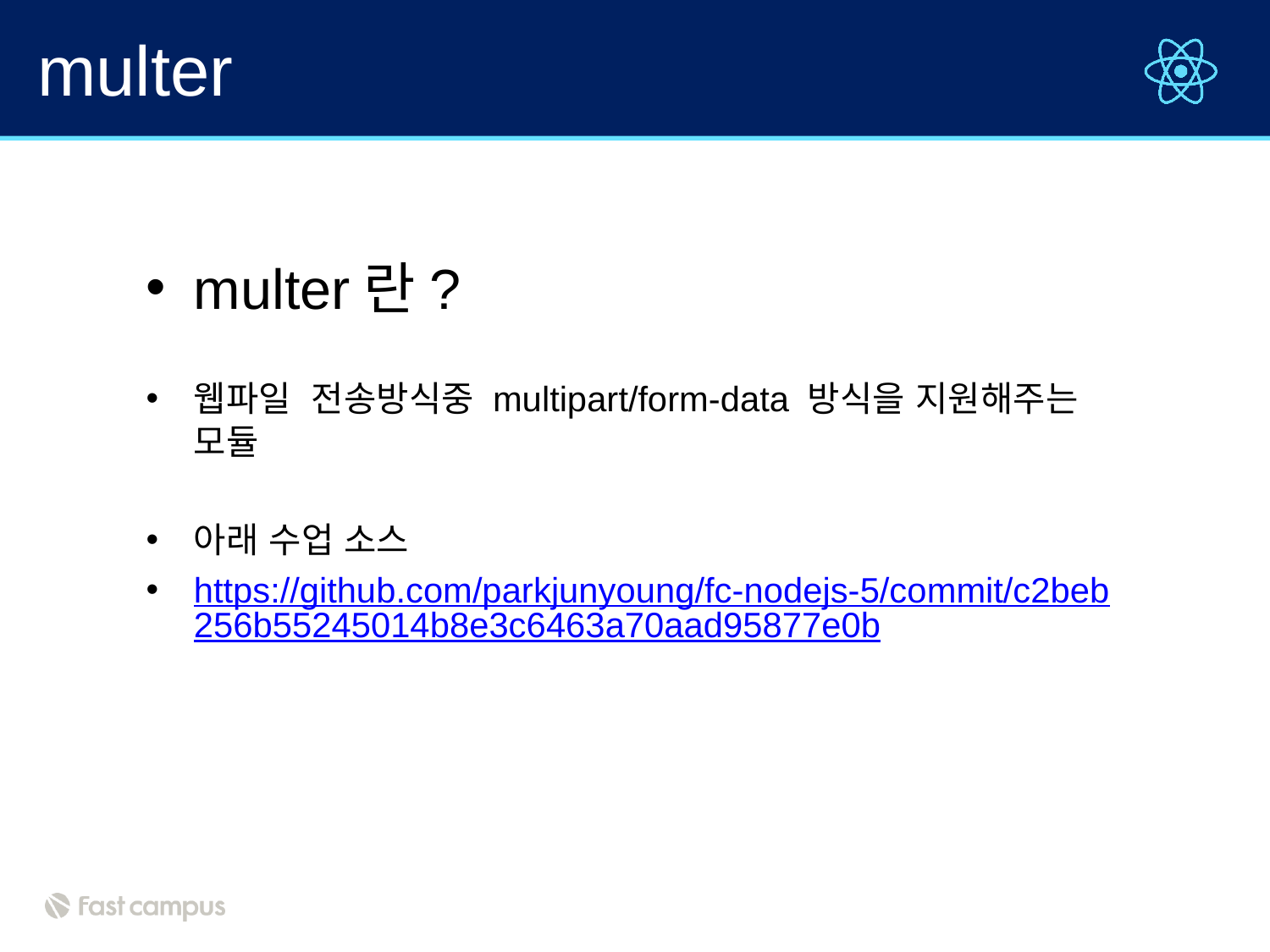

# multer
multer란?

웹파일  전송방식중 multipart/form-data 방식을 지원해주는 모듈

아래 수업 소스
https://github.com/parkjunyoung/fc-nodejs-5/commit/c2beb256b55245014b8e3c6463a70aad95877e0b